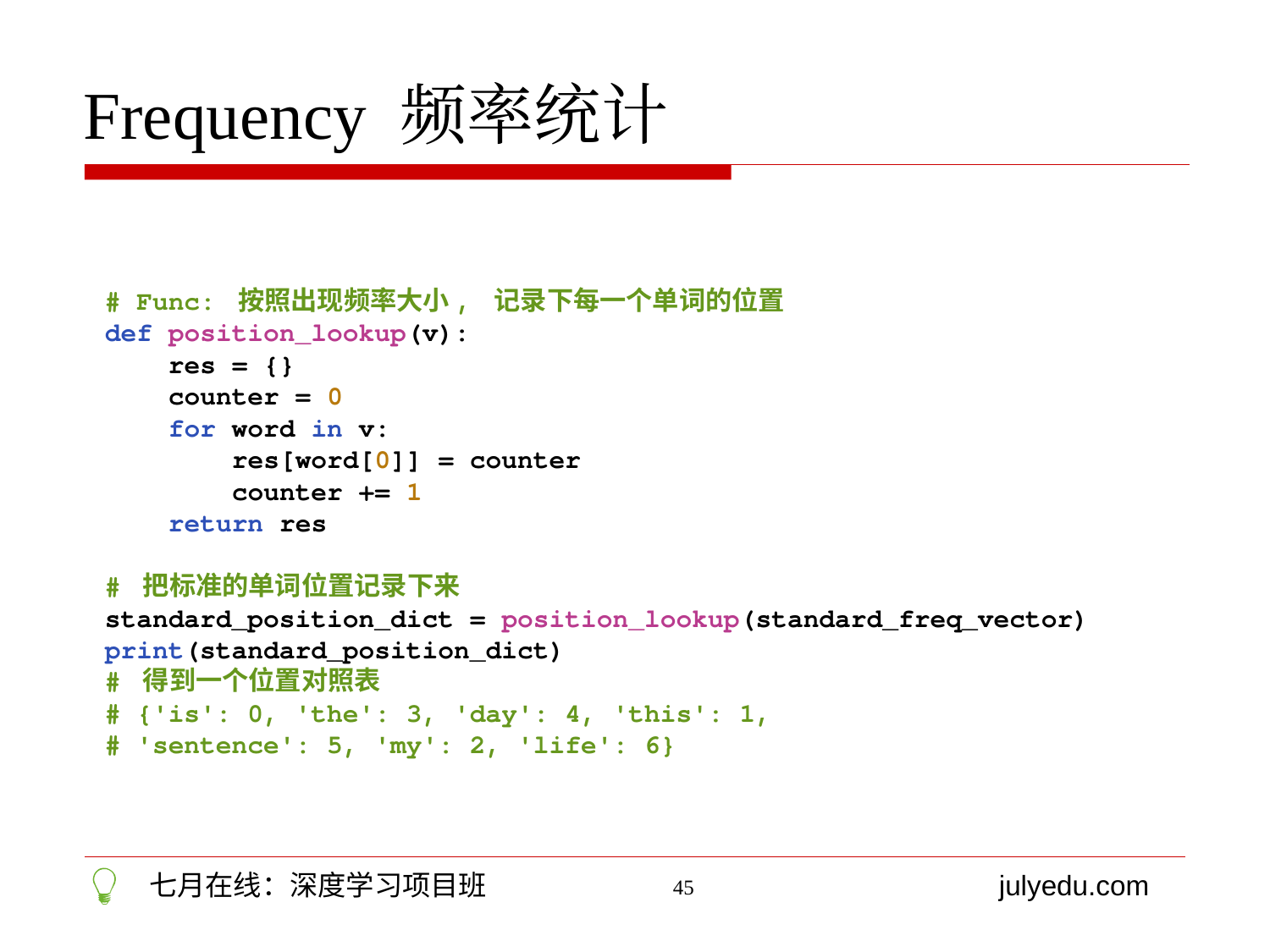

Frequency 频率统计
# Func: 按照出现频率大小, 记录下每一个单词的位置
def position_lookup(v):
    res = {}
    counter = 0
    for word in v:
        res[word[0]] = counter
        counter += 1
    return res

# 把标准的单词位置记录下来
standard_position_dict = position_lookup(standard_freq_vector)
print(standard_position_dict)
# 得到一个位置对照表
# {'is': 0, 'the': 3, 'day': 4, 'this': 1,
# 'sentence': 5, 'my': 2, 'life': 6}
45